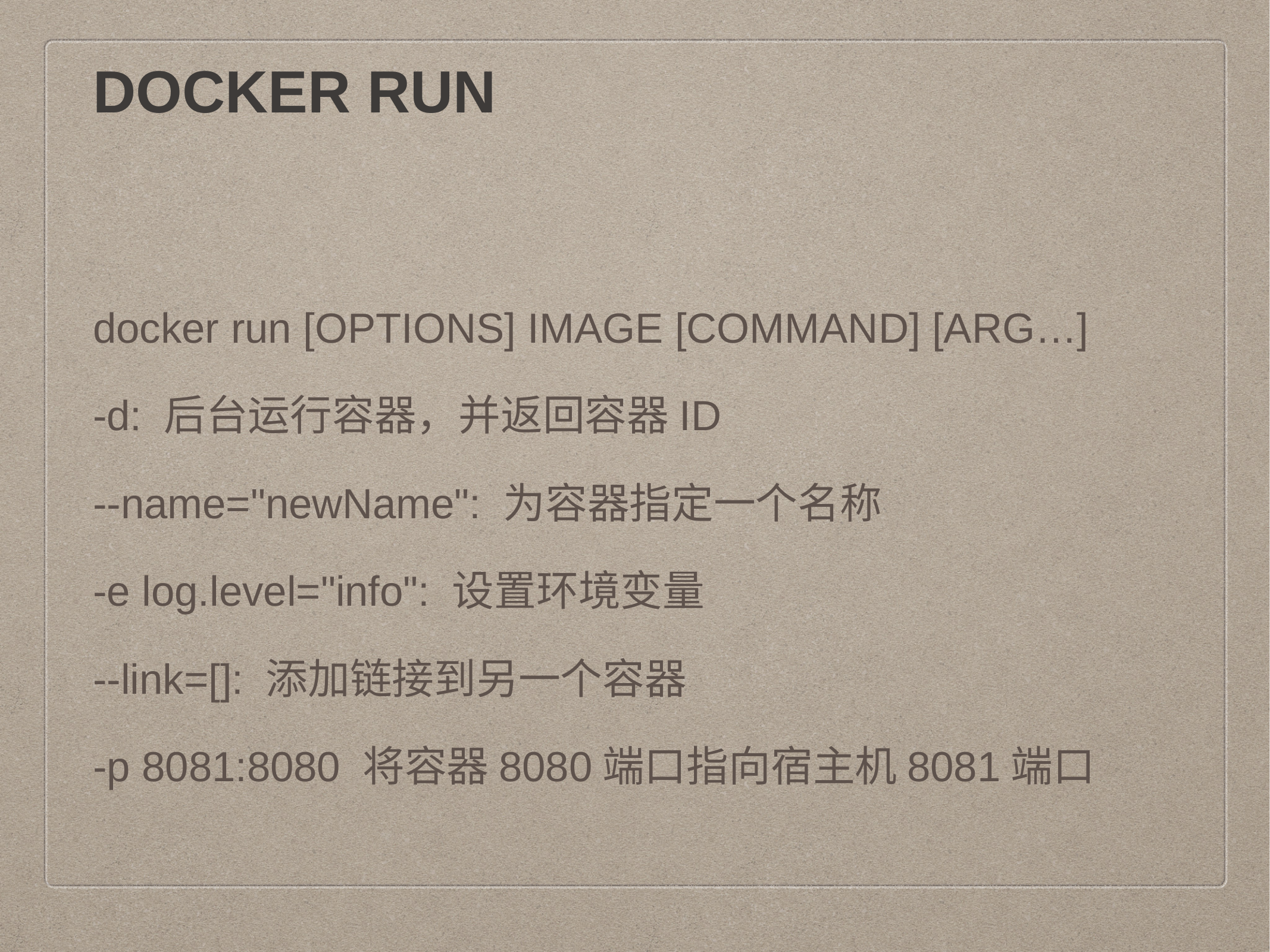

# DOCKER RUN
docker run [OPTIONS] IMAGE [COMMAND] [ARG…]
-d: 后台运行容器，并返回容器ID
--name="newName": 为容器指定一个名称
-e log.level="info": 设置环境变量
--link=[]: 添加链接到另一个容器
-p 8081:8080 将容器8080端口指向宿主机8081端口